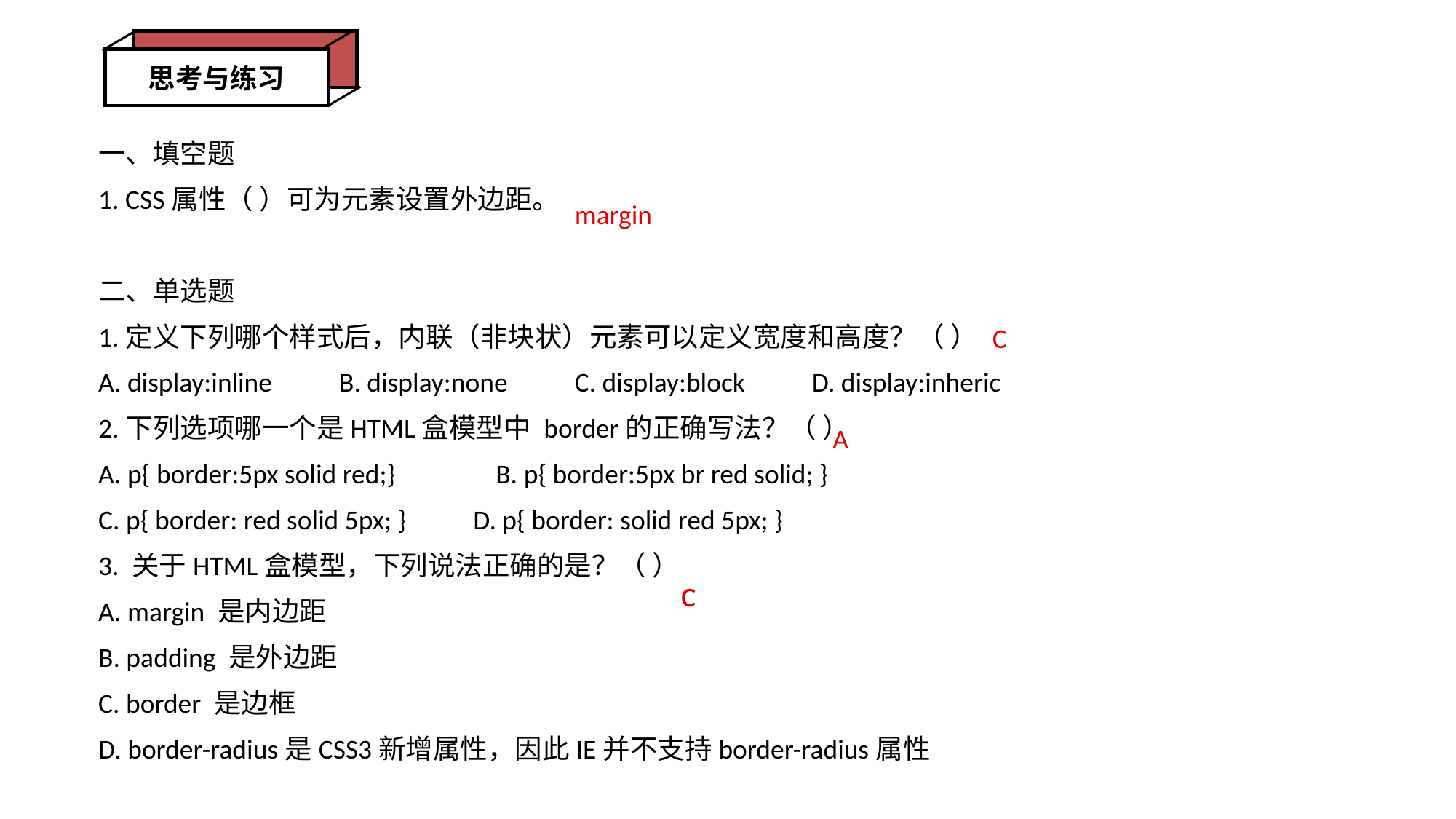

思考与练习

一、填空题
1. CSS属性（ ）可为元素设置外边距。

二、单选题
1.定义下列哪个样式后，内联（非块状）元素可以定义宽度和高度？（ ）
A. display:inline    B. display:none    C. display:block    D. display:inheric
2.下列选项哪一个是HTML盒模型中 border的正确写法？（ ）
A. p{ border:5px solid red;}      B. p{ border:5px br red solid; }
C. p{ border: red solid 5px; }    D. p{ border: solid red 5px; }
3. 关于HTML盒模型，下列说法正确的是？（ ）
A. margin 是内边距
B. padding 是外边距
C. border 是边框
D. border-radius是CSS3新增属性，因此IE并不支持border-radius属性

 margin
C
A
c